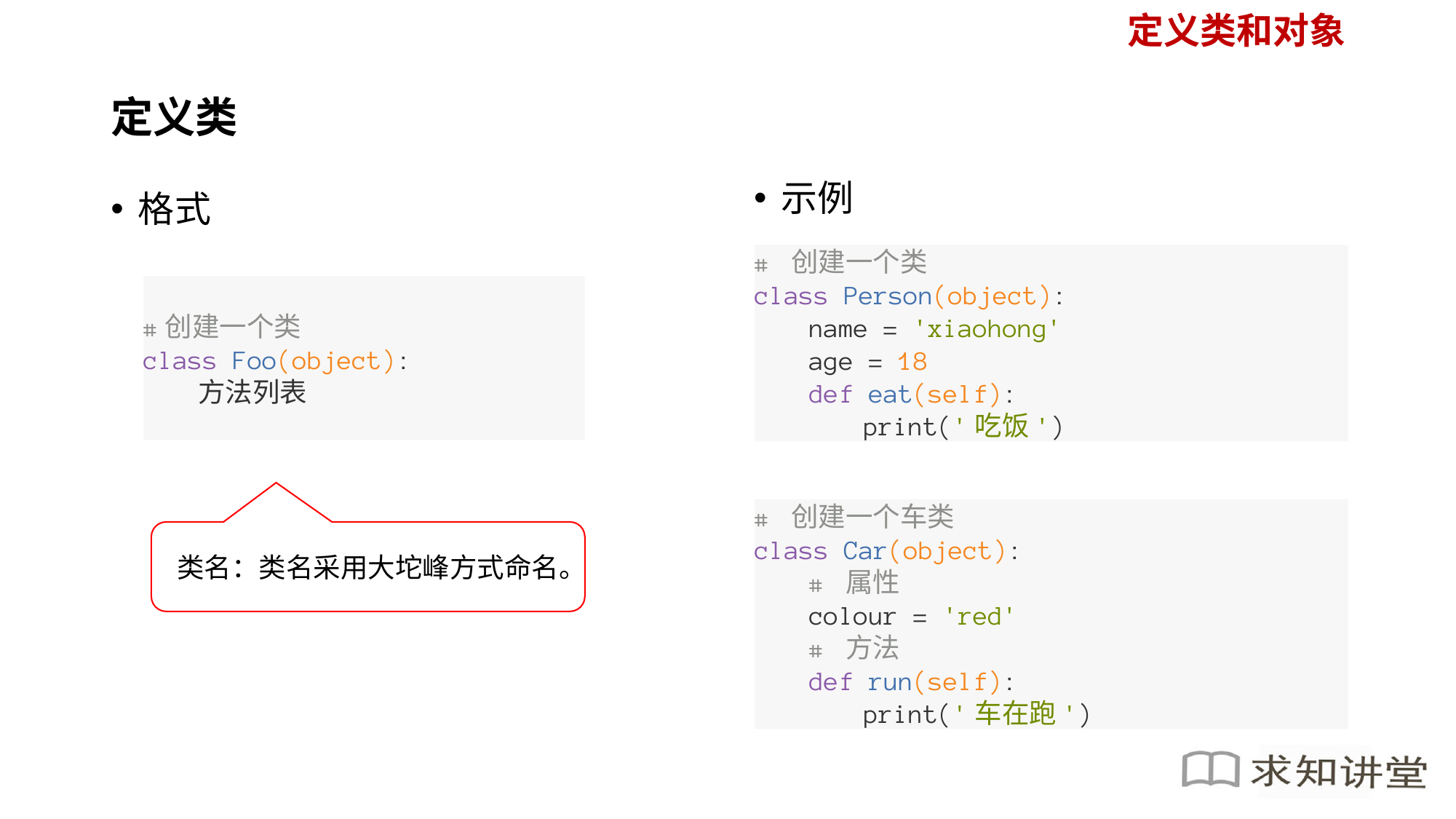

定义类和对象
# 定义类
示例
格式
# 创建一个类
class Person(object):
name = 'xiaohong'
age = 18
def eat(self):
print('吃饭')

#创建一个类
class Foo(object):
方法列表

# 创建一个车类
class Car(object):
# 属性
colour = 'red'
# 方法
def run(self):
print('车在跑')
类名：类名采用大坨峰方式命名。